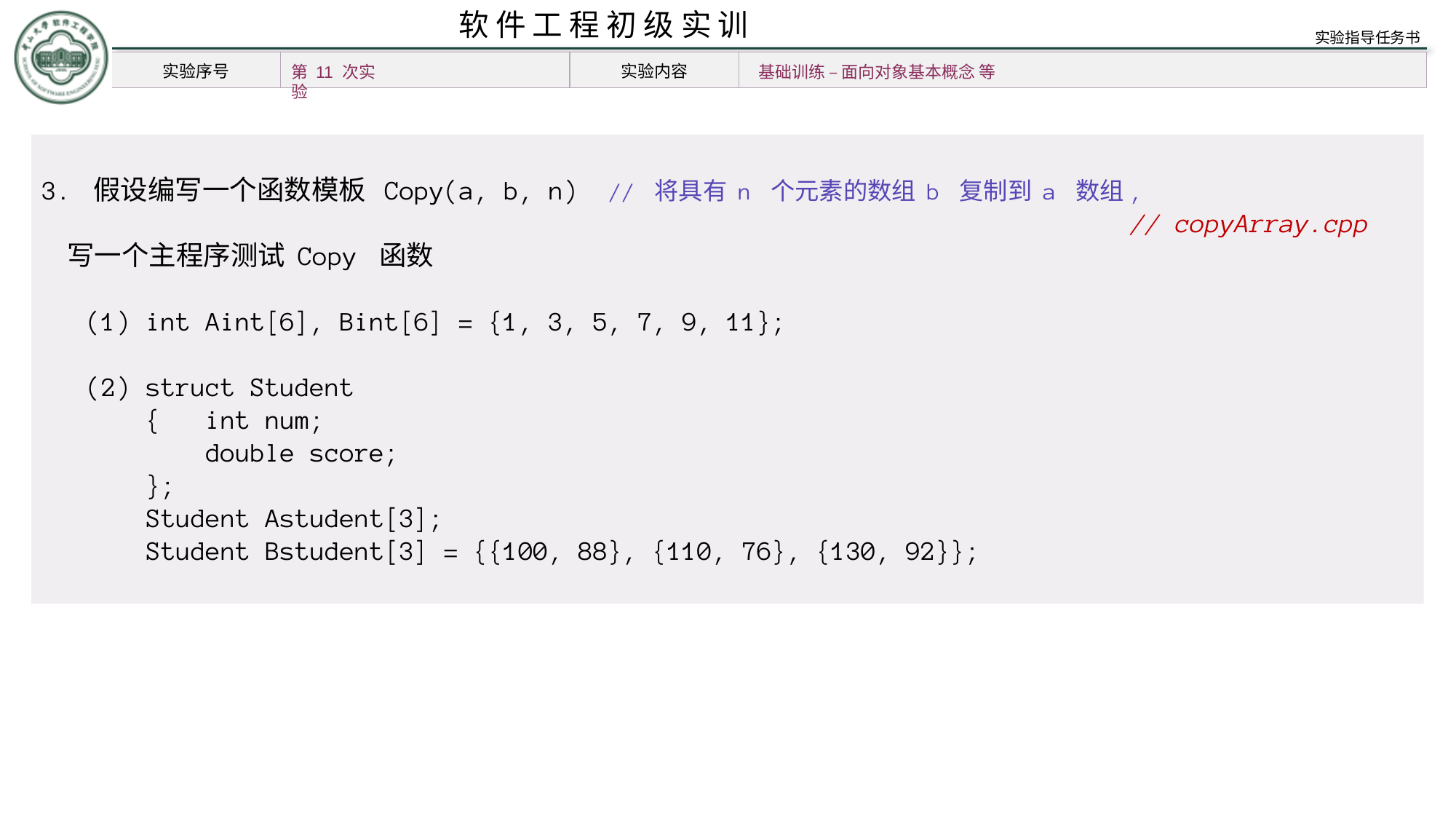

第 11 次实验
基础训练 – 面向对象基本概念 等

3. 假设编写一个函数模板  Copy(a, b, n)  // 将具有 n 个元素的数组 b 复制到 a 数组,
                                                                         // copyArray.cpp
   写一个主程序测试 Copy 函数

   (1) int Aint[6], Bint[6] = {1, 3, 5, 7, 9, 11};

   (2) struct Student
       {   int num;
           double score;
       };
       Student Astudent[3];
       Student Bstudent[3] = {{100, 88}, {110, 76}, {130, 92}};